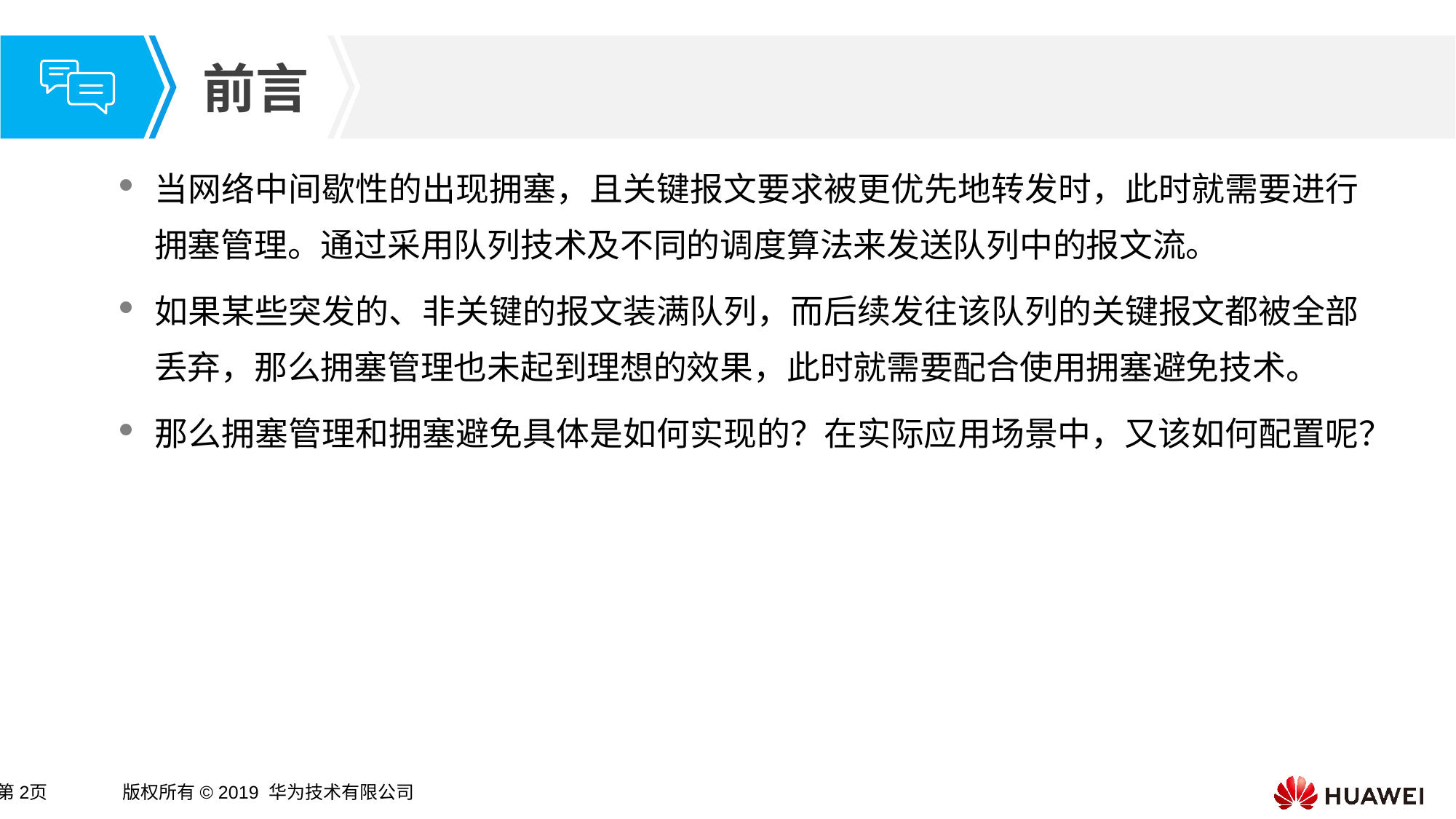

当网络中间歇性的出现拥塞，且关键报文要求被更优先地转发时，此时就需要进行拥塞管理。通过采用队列技术及不同的调度算法来发送队列中的报文流。
如果某些突发的、非关键的报文装满队列，而后续发往该队列的关键报文都被全部丢弃，那么拥塞管理也未起到理想的效果，此时就需要配合使用拥塞避免技术。
那么拥塞管理和拥塞避免具体是如何实现的？在实际应用场景中，又该如何配置呢？